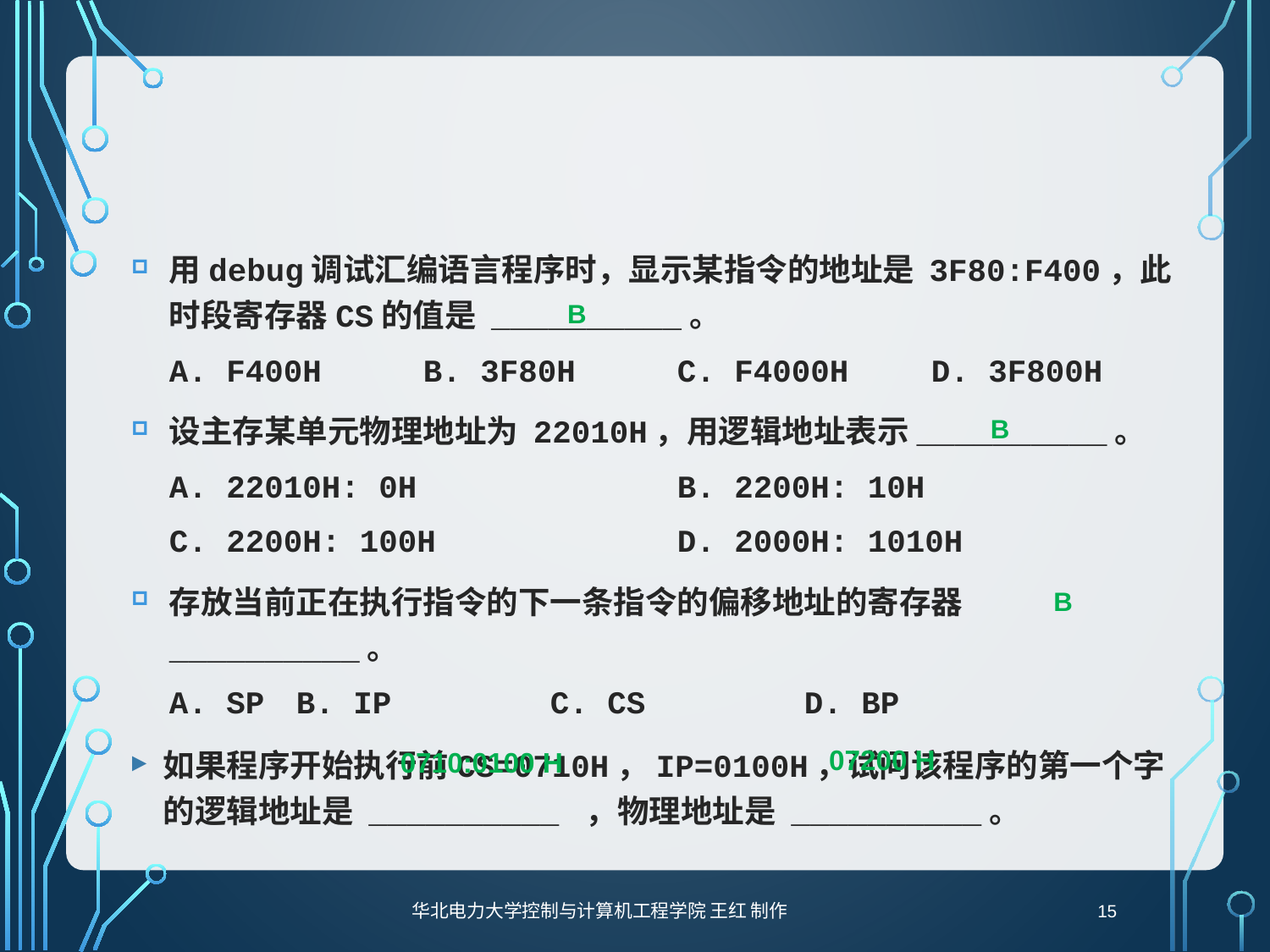

#
用debug调试汇编语言程序时，显示某指令的地址是 3F80:F400，此时段寄存器CS的值是 __________。
A. F400H 	B. 3F80H 	C. F4000H 	D. 3F800H
设主存某单元物理地址为 22010H，用逻辑地址表示__________。
A. 22010H: 0H 		B. 2200H: 10H
C. 2200H: 100H 		D. 2000H: 1010H
存放当前正在执行指令的下一条指令的偏移地址的寄存器__________。
A. SP	B. IP 		C. CS 		D. BP
如果程序开始执行前CS=0710H，IP=0100H，试问该程序的第一个字的逻辑地址是 __________ ，物理地址是 __________。
B
B
B
07200 H
0710:0100 H
15
华北电力大学控制与计算机工程学院 王红 制作